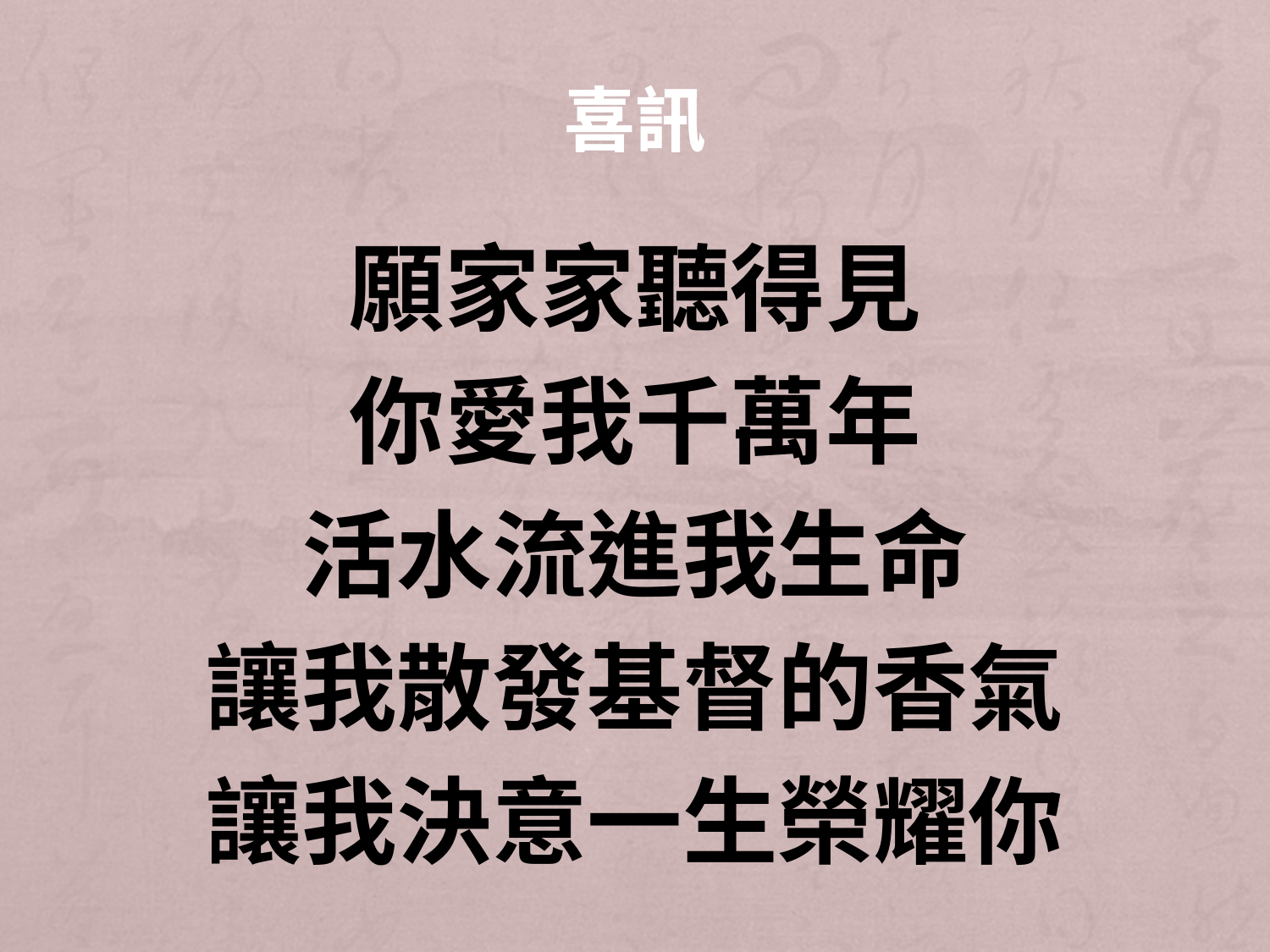

# 喜訊
願家家聽得見
你愛我千萬年
活水流進我生命
讓我散發基督的香氣
讓我決意一生榮耀你